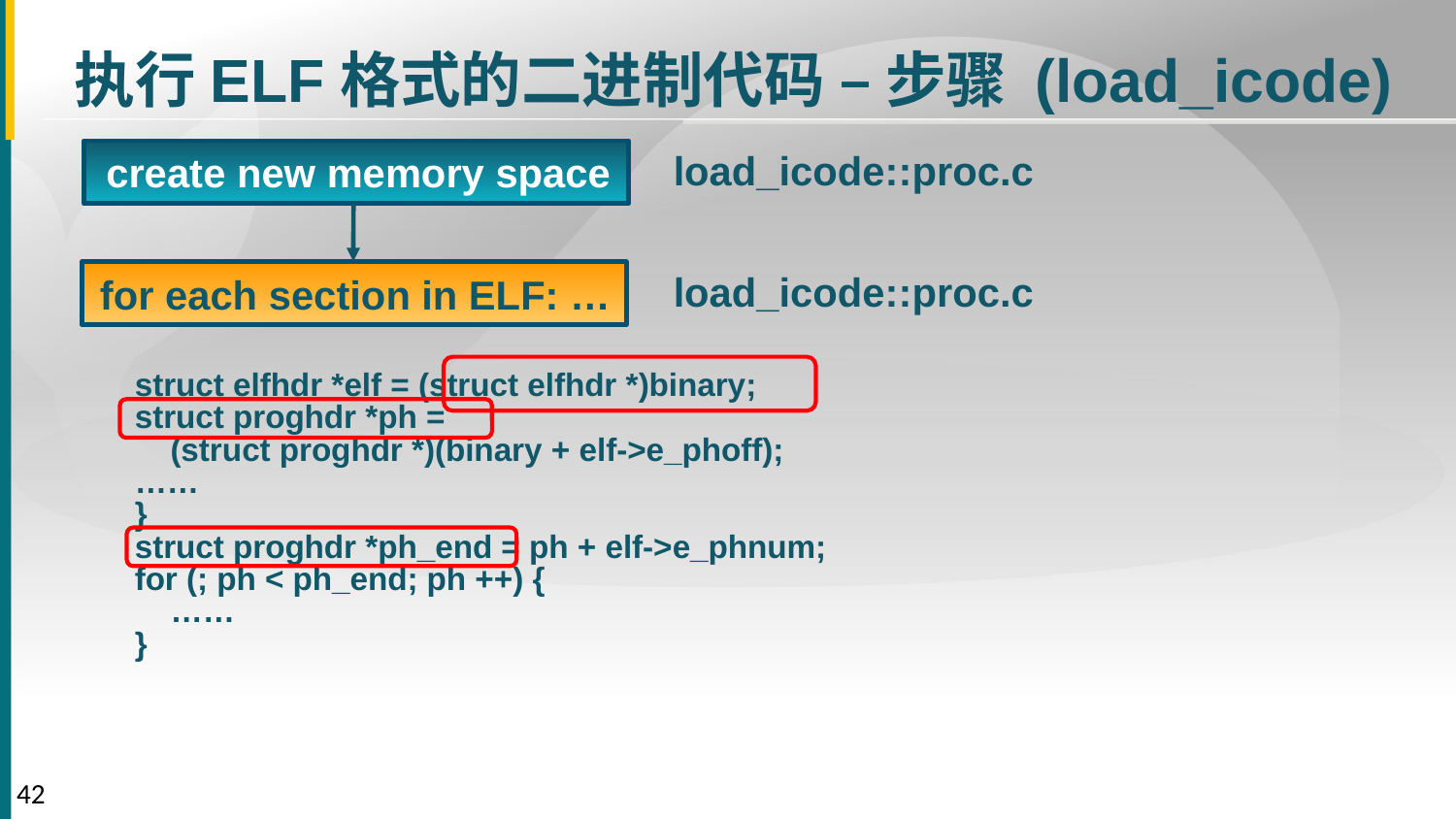

执行ELF格式的二进制代码 – 步骤 (load_icode)
load_icode::proc.c
create new memory space

load_icode::proc.c

for each section in ELF: …

struct elfhdr *elf = (struct elfhdr *)binary;
struct proghdr *ph =
    (struct proghdr *)(binary + elf->e_phoff);
……
}
struct proghdr *ph_end = ph + elf->e_phnum;
for (; ph < ph_end; ph ++) {
    ……
}

42